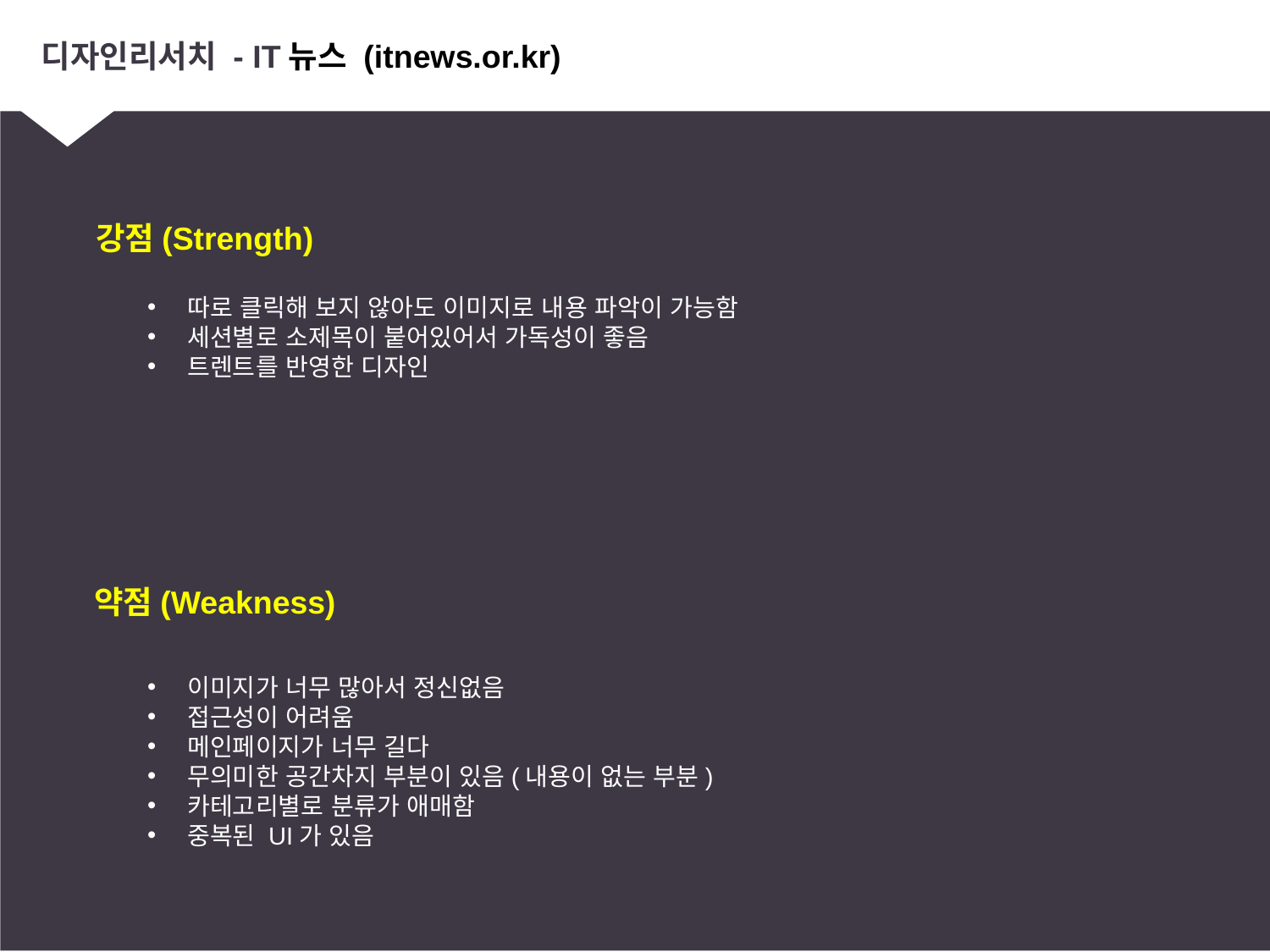

# 디자인리서치 - IT뉴스 (itnews.or.kr)
강점(Strength)
따로 클릭해 보지 않아도 이미지로 내용 파악이 가능함
세션별로 소제목이 붙어있어서 가독성이 좋음
트렌트를 반영한 디자인
약점(Weakness)
이미지가 너무 많아서 정신없음
접근성이 어려움
메인페이지가 너무 길다
무의미한 공간차지 부분이 있음(내용이 없는 부분)
카테고리별로 분류가 애매함
중복된 UI가 있음